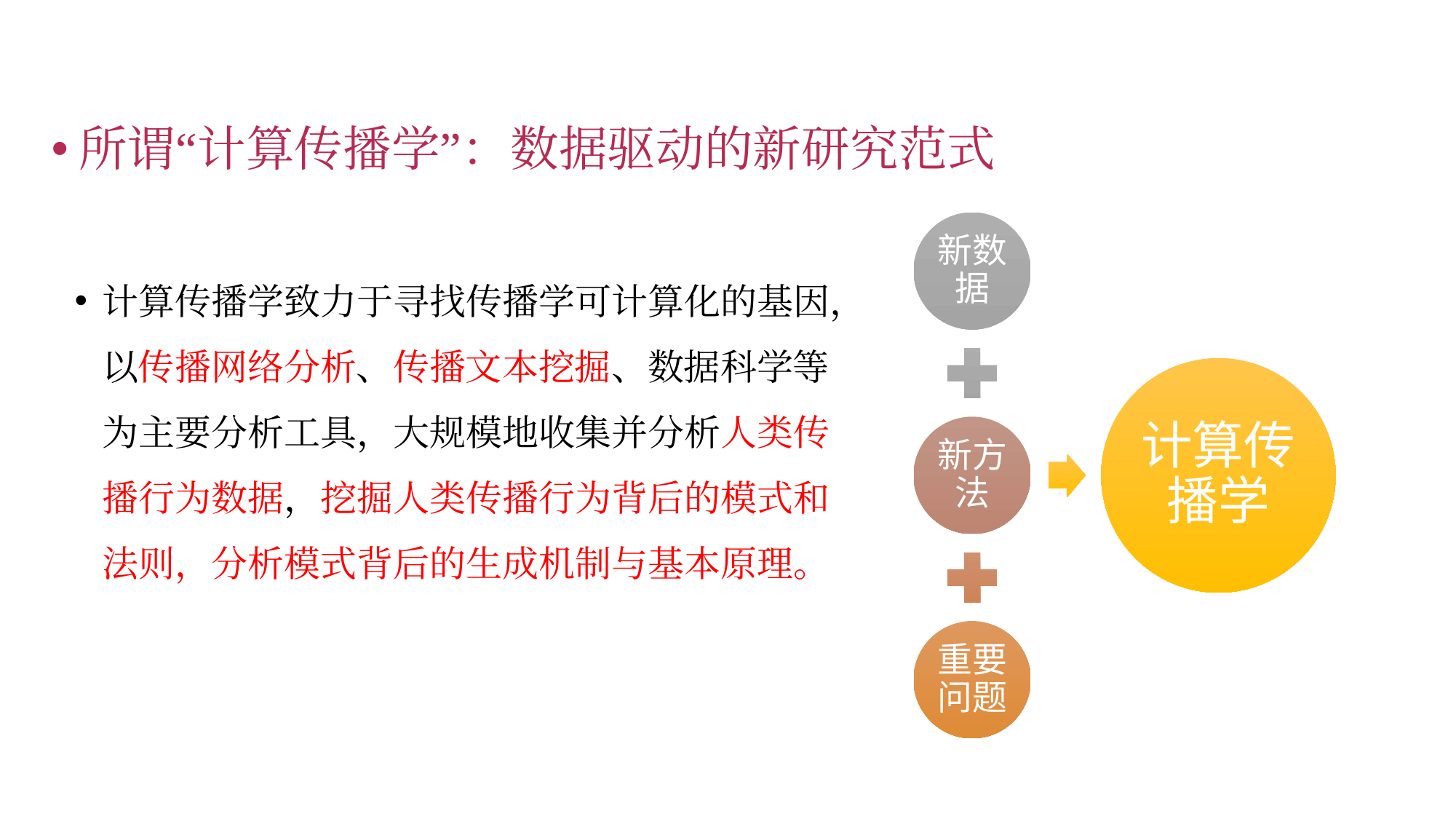

#
所谓“计算传播学”：数据驱动的新研究范式
新数据

新方法

重要问题

计算传播学
计算传播学致力于寻找传播学可计算化的基因，以传播网络分析、传播文本挖掘、数据科学等为主要分析工具，大规模地收集并分析人类传播行为数据，挖掘人类传播行为背后的模式和法则，分析模式背后的生成机制与基本原理。